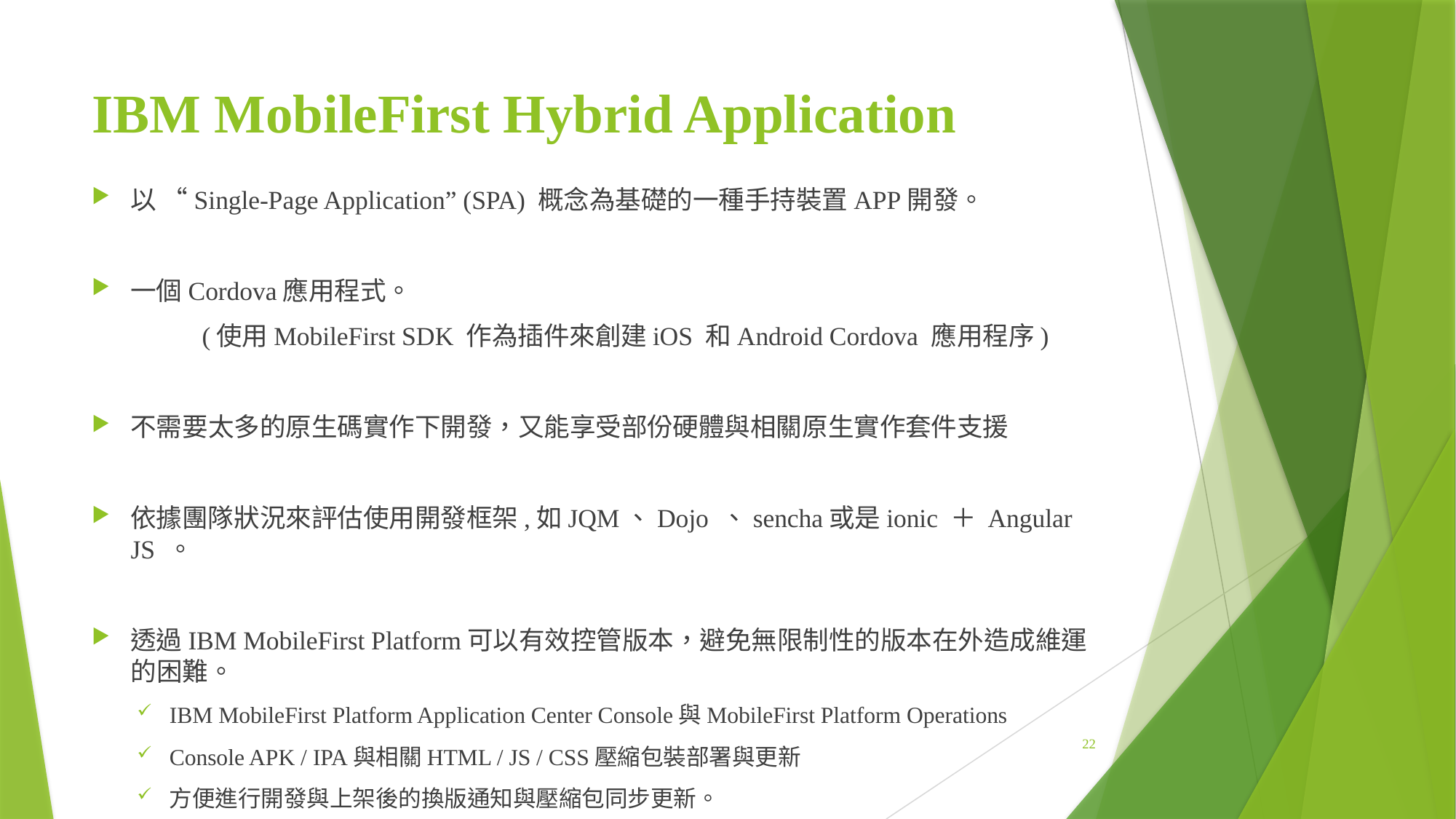

# IBM MobileFirst Hybrid Application
以 “Single-Page Application” (SPA) 概念為基礎的一種手持裝置APP開發。

一個Cordova應用程式。
	 (使用MobileFirst SDK 作為插件來創建iOS 和Android Cordova 應用程序)

不需要太多的原生碼實作下開發，又能享受部份硬體與相關原生實作套件支援

依據團隊狀況來評估使用開發框架,如JQM、Dojo 、sencha或是ionic ＋ Angular JS 。

透過IBM MobileFirst Platform可以有效控管版本，避免無限制性的版本在外造成維運的困難。
IBM MobileFirst Platform Application Center Console與MobileFirst Platform Operations
Console APK / IPA與相關HTML / JS / CSS壓縮包裝部署與更新
方便進行開發與上架後的換版通知與壓縮包同步更新。

22